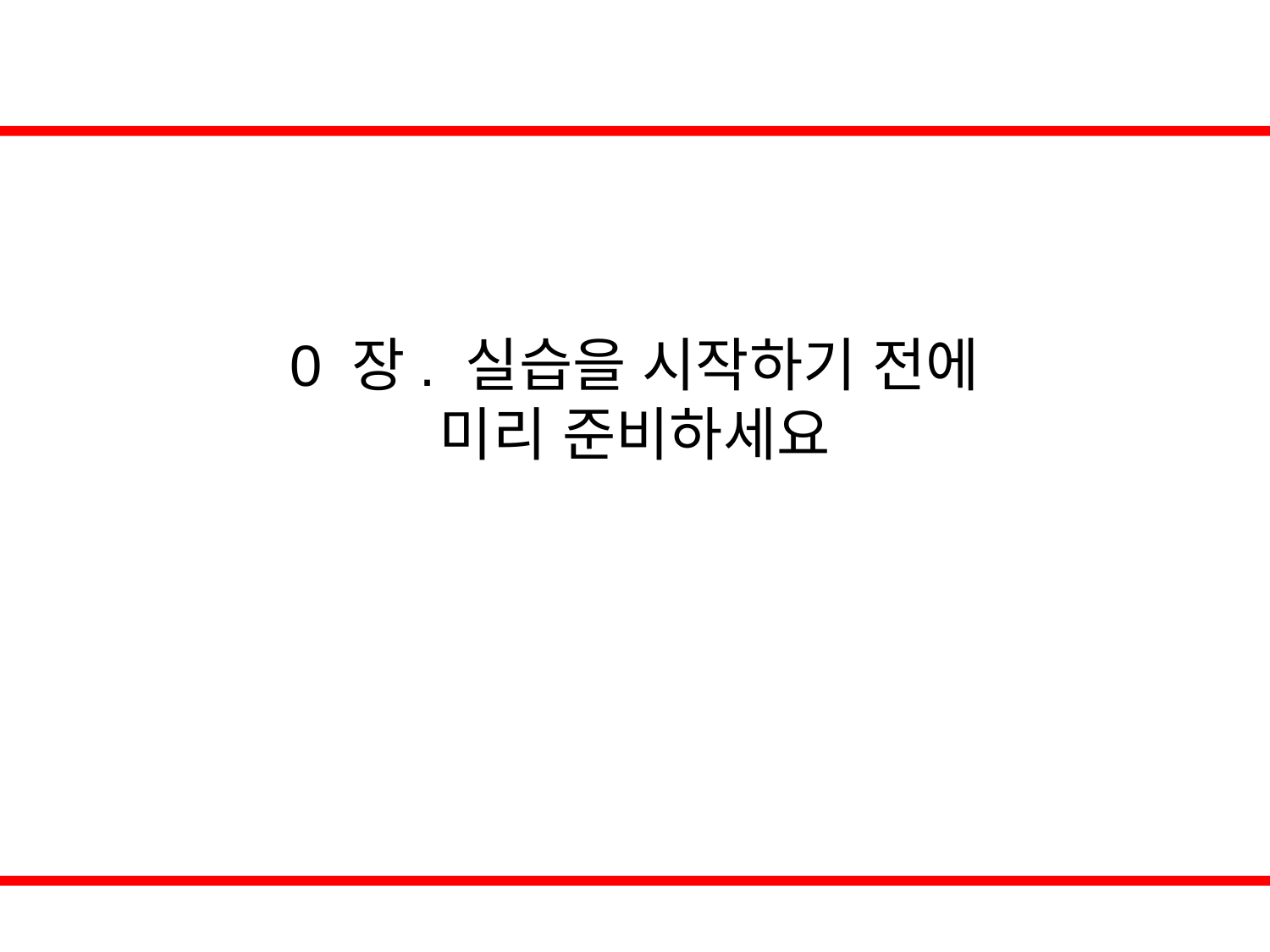

# 0 장. 실습을 시작하기 전에 미리 준비하세요